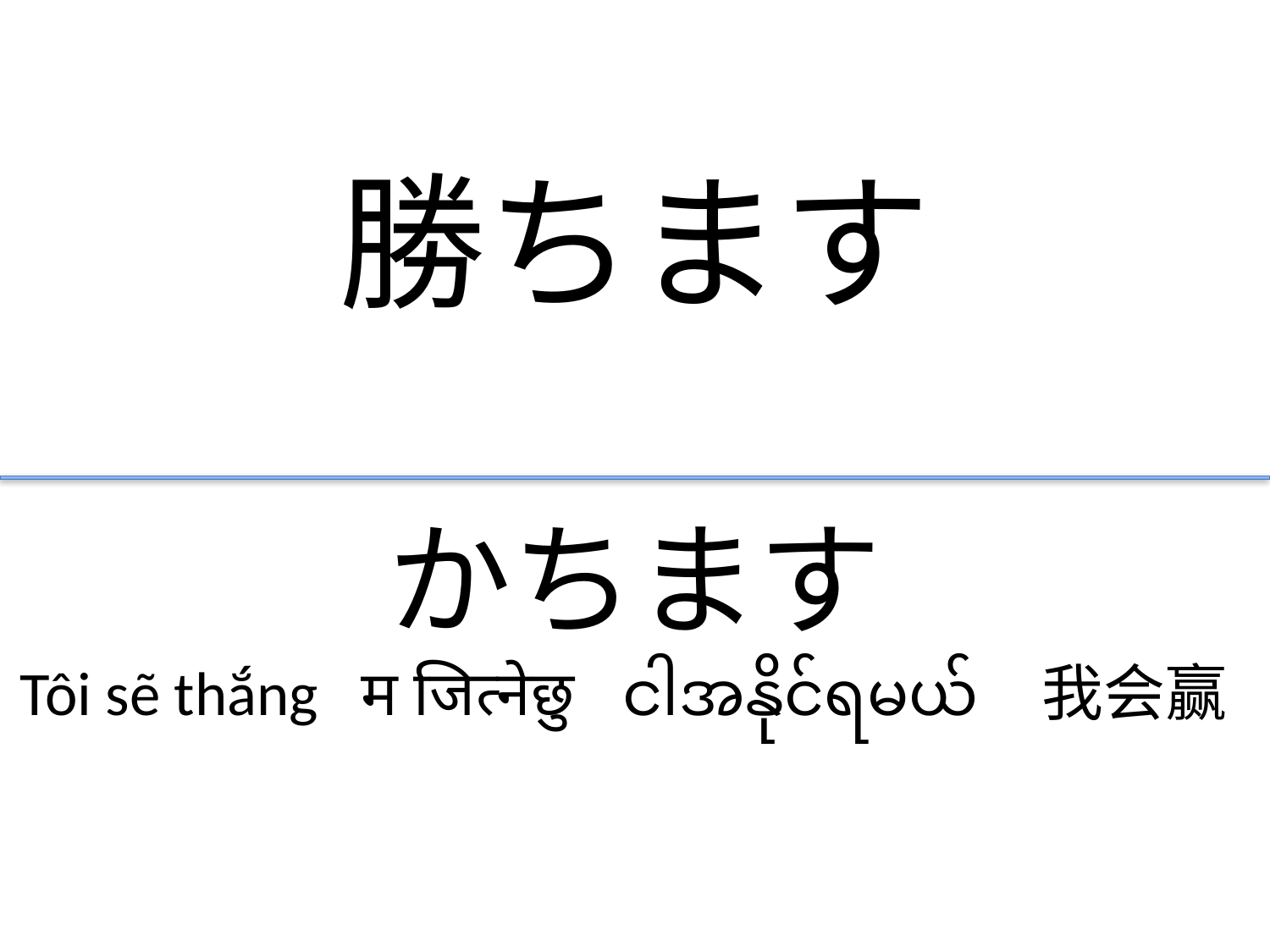

勝ちます

かちます
I'll win   Tôi sẽ thắng   म जित्नेछु   ငါအနိုင်ရမယ်   我会赢   我會贏